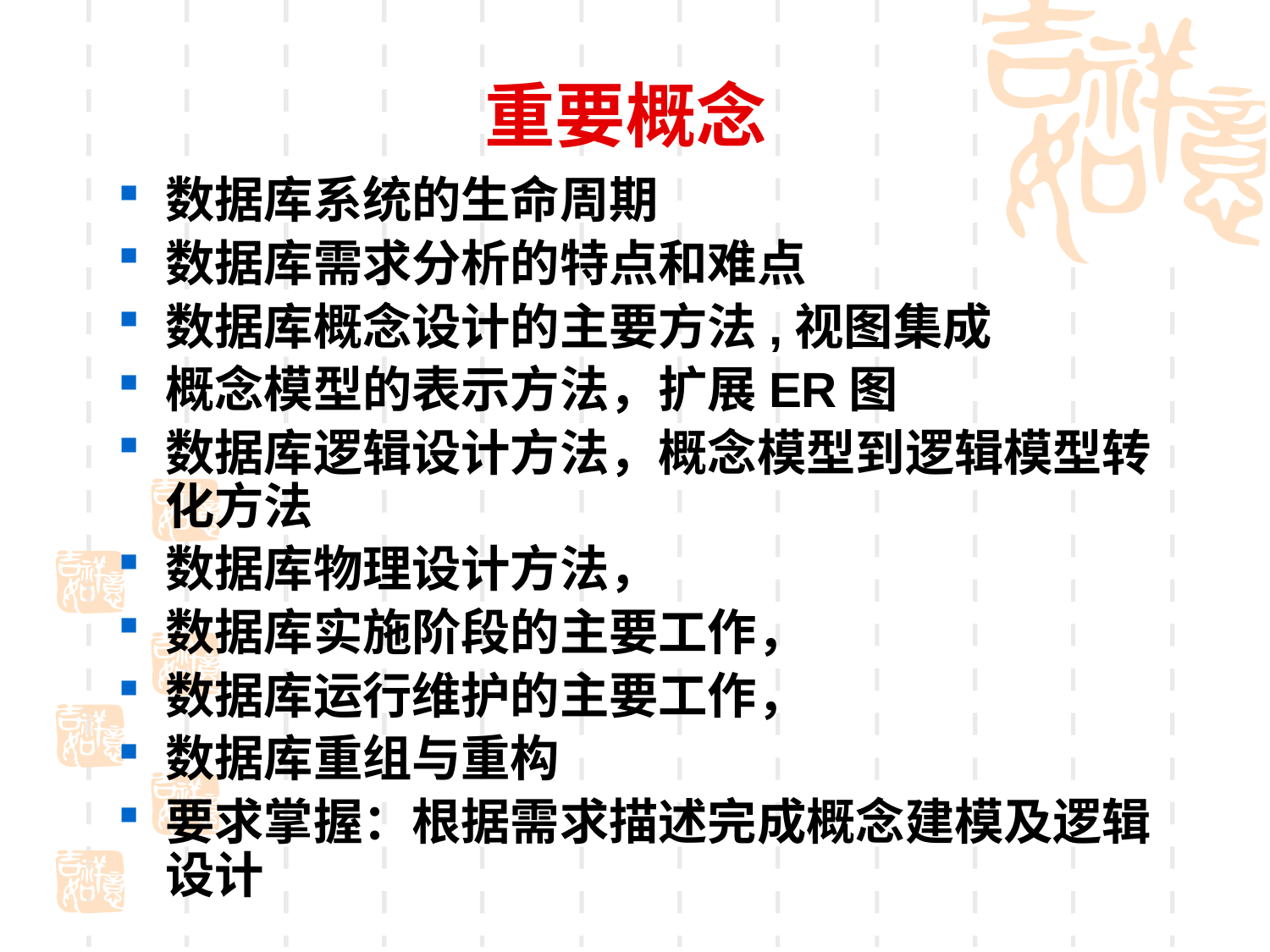

# 重要概念
数据库系统的生命周期
数据库需求分析的特点和难点
数据库概念设计的主要方法,视图集成
概念模型的表示方法，扩展ER图
数据库逻辑设计方法，概念模型到逻辑模型转化方法
数据库物理设计方法，
数据库实施阶段的主要工作，
数据库运行维护的主要工作，
数据库重组与重构
要求掌握：根据需求描述完成概念建模及逻辑设计